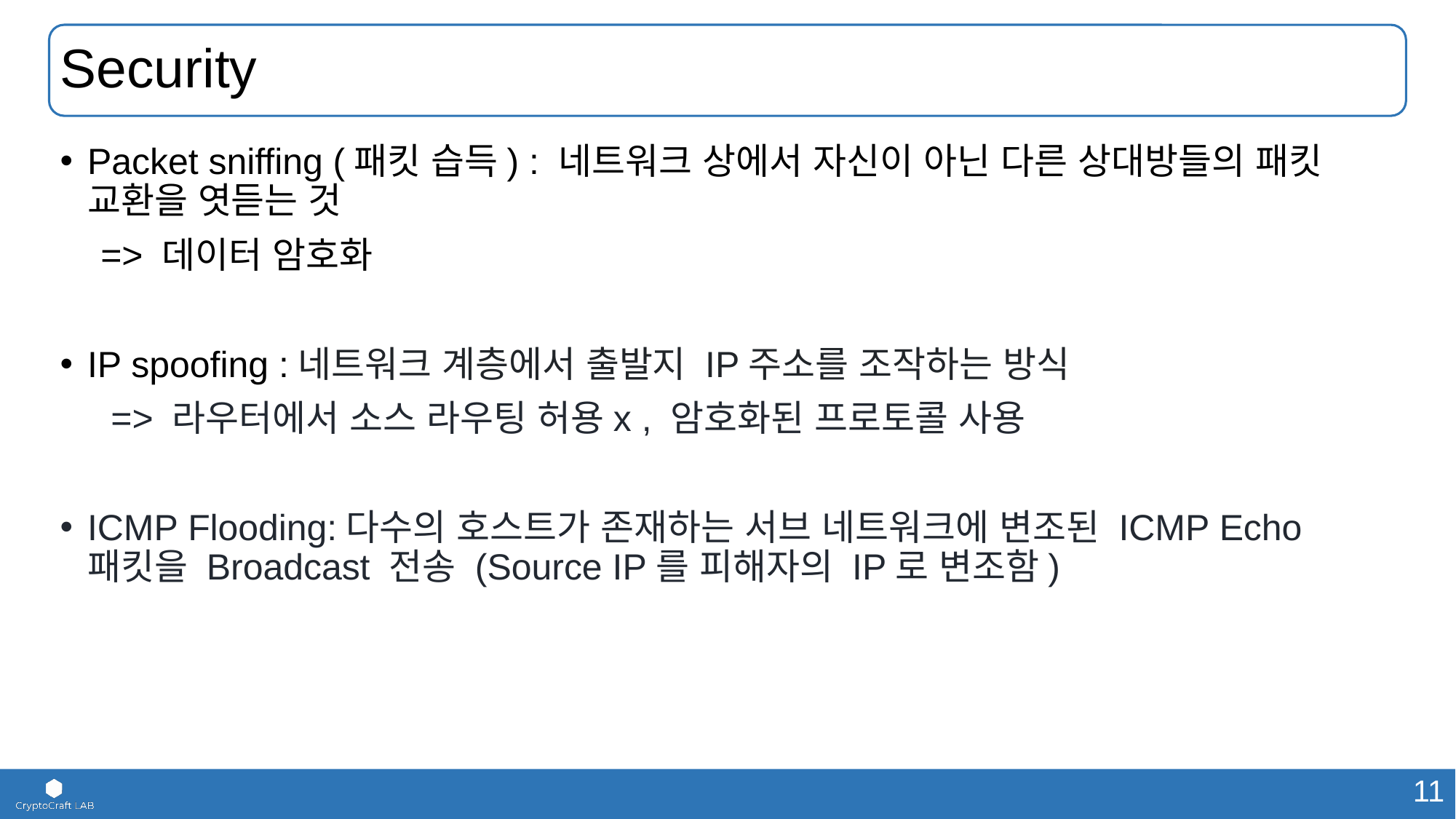

# Security
Packet sniffing (패킷 습득) : 네트워크 상에서 자신이 아닌 다른 상대방들의 패킷 교환을 엿듣는 것
    => 데이터 암호화

IP spoofing :네트워크 계층에서 출발지 IP주소를 조작하는 방식
     => 라우터에서 소스 라우팅 허용x , 암호화된 프로토콜 사용

ICMP Flooding:다수의 호스트가 존재하는 서브 네트워크에 변조된 ICMP Echo 패킷을 Broadcast 전송 (Source IP를 피해자의 IP로 변조함)